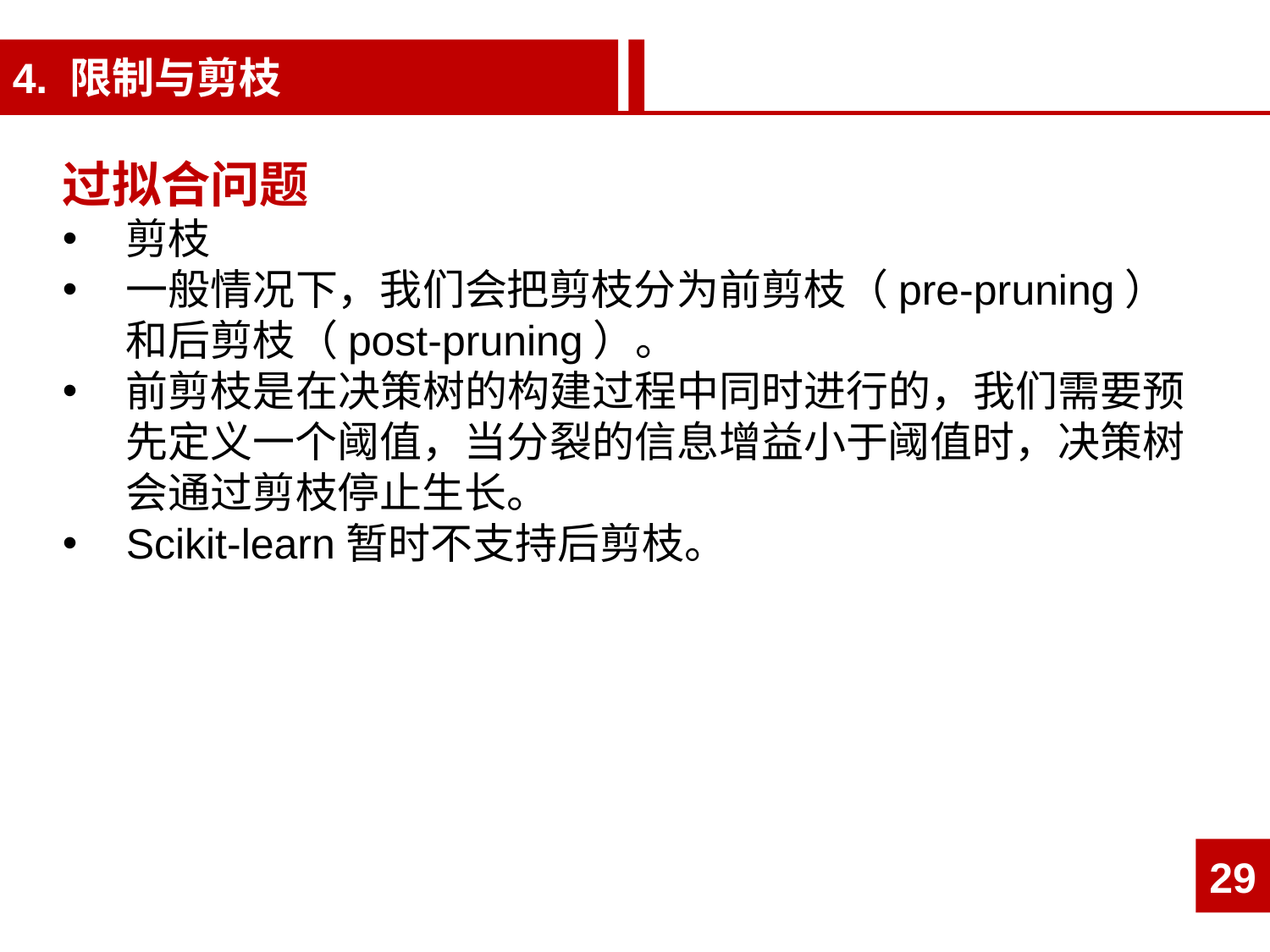

4. 限制与剪枝

过拟合问题
剪枝
一般情况下，我们会把剪枝分为前剪枝（pre-pruning）和后剪枝（post-pruning）。
前剪枝是在决策树的构建过程中同时进行的，我们需要预先定义一个阈值，当分裂的信息增益小于阈值时，决策树会通过剪枝停止生长。
Scikit-learn暂时不支持后剪枝。

29